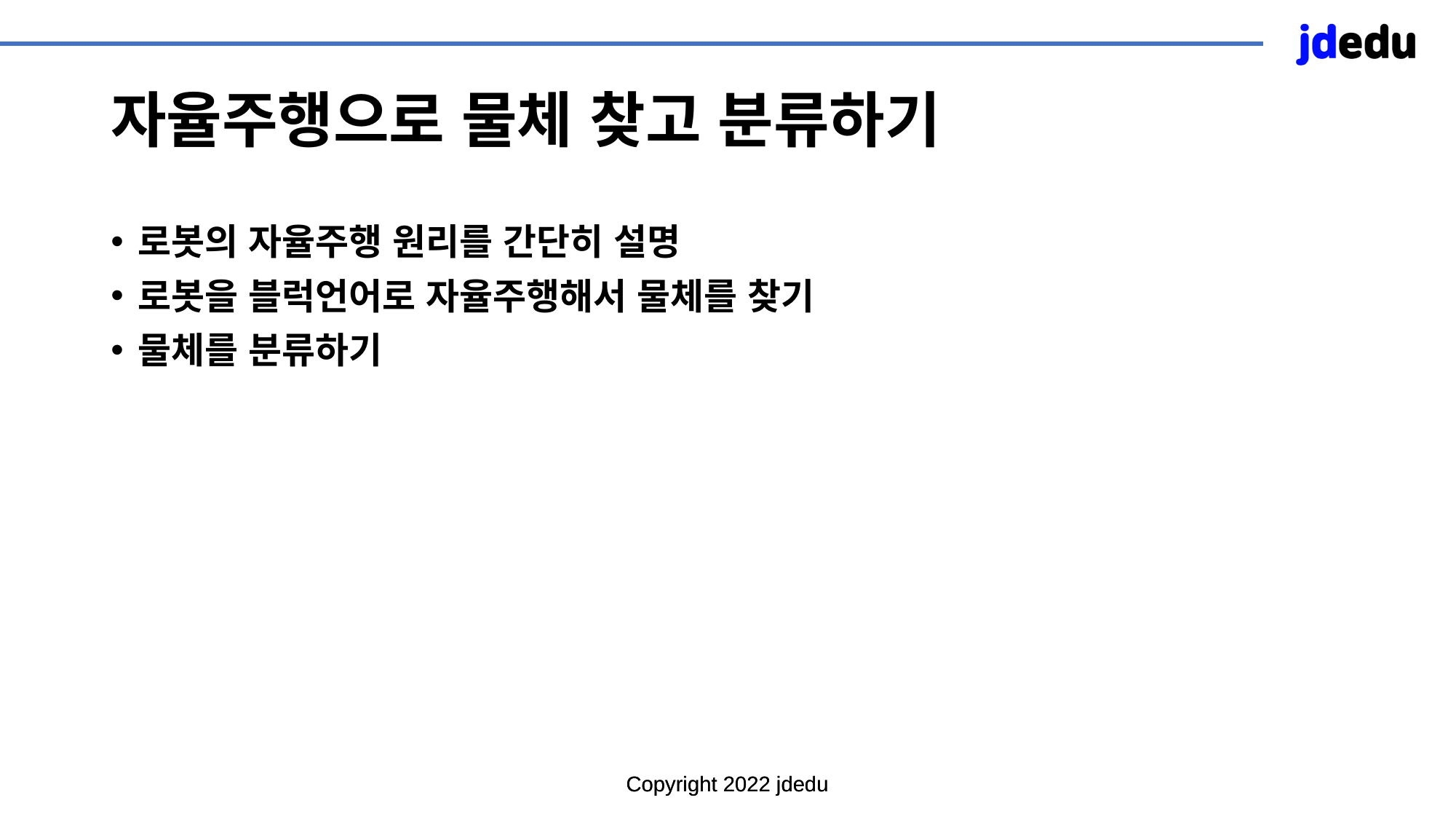

# 자율주행으로 물체 찾고 분류하기
로봇의 자율주행 원리를 간단히 설명
로봇을 블럭언어로 자율주행해서 물체를 찾기
물체를 분류하기